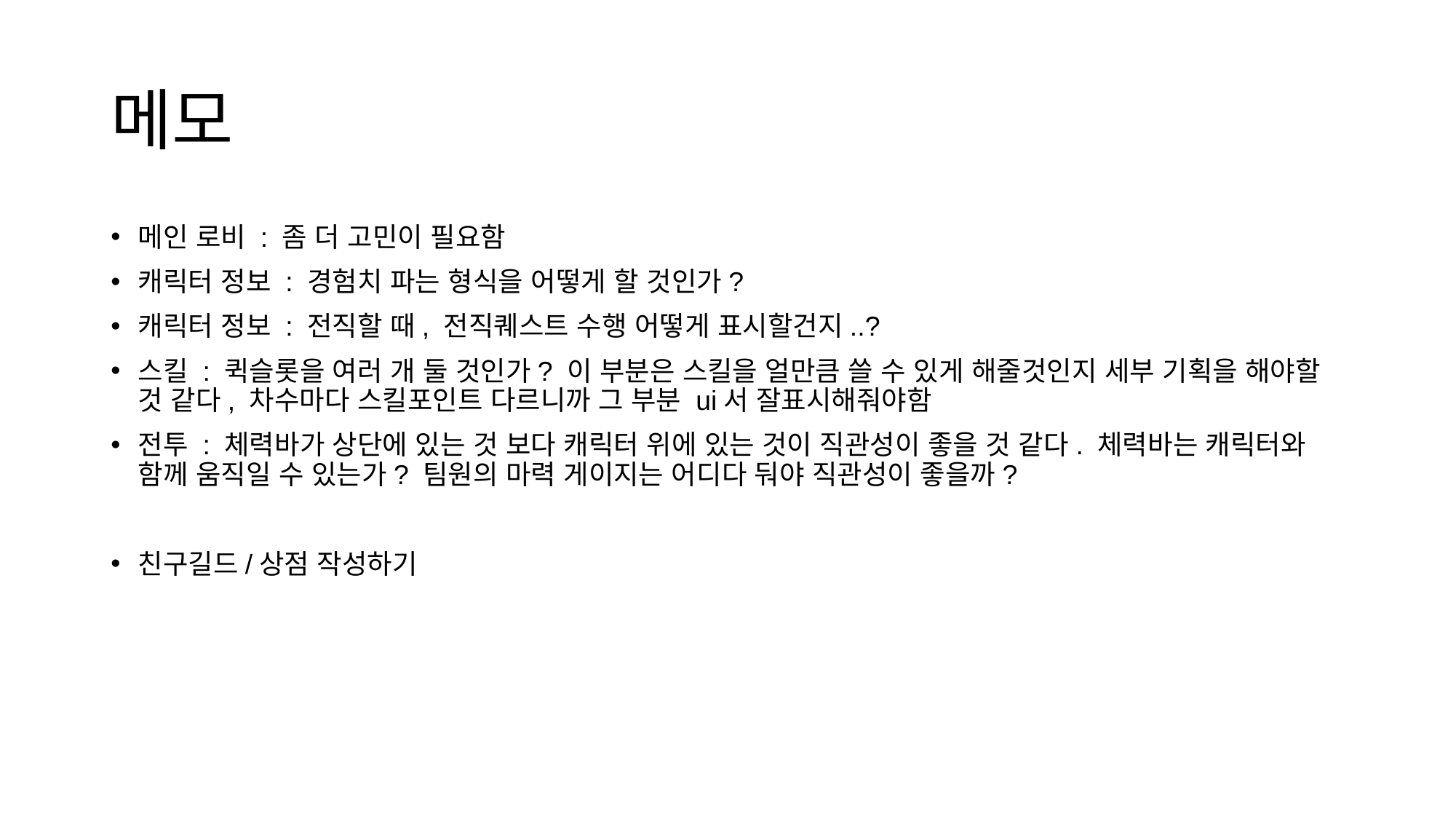

# 메모
메인 로비 : 좀 더 고민이 필요함
캐릭터 정보 : 경험치 파는 형식을 어떻게 할 것인가?
캐릭터 정보 : 전직할 때, 전직퀘스트 수행 어떻게 표시할건지..?
스킬 : 퀵슬롯을 여러 개 둘 것인가? 이 부분은 스킬을 얼만큼 쓸 수 있게 해줄것인지 세부 기획을 해야할 것 같다, 차수마다 스킬포인트 다르니까 그 부분 ui서 잘표시해줘야함
전투 : 체력바가 상단에 있는 것 보다 캐릭터 위에 있는 것이 직관성이 좋을 것 같다. 체력바는 캐릭터와 함께 움직일 수 있는가? 팀원의 마력 게이지는 어디다 둬야 직관성이 좋을까?

친구길드/상점 작성하기